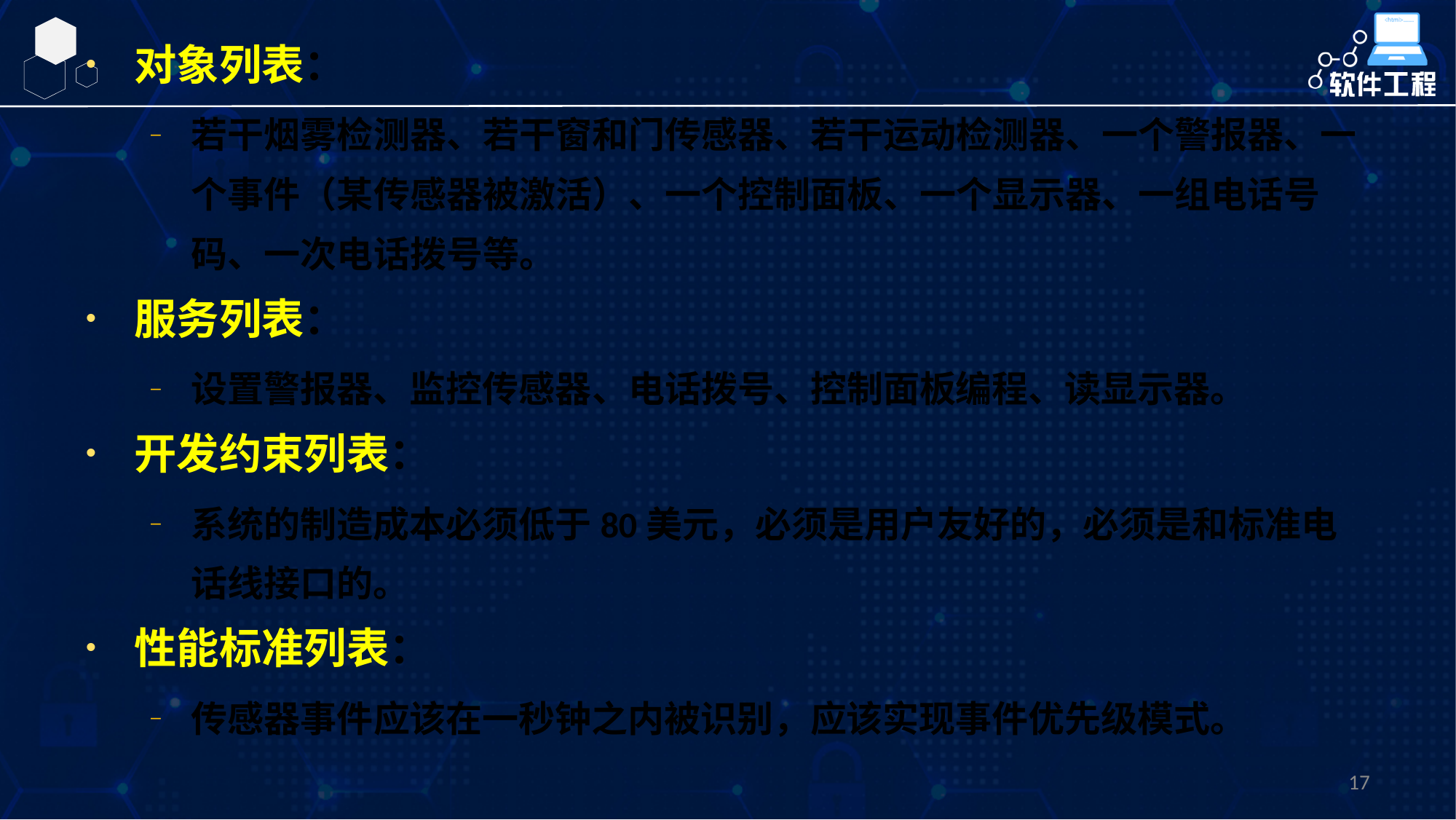

对象列表：
若干烟雾检测器、若干窗和门传感器、若干运动检测器、一个警报器、一个事件（某传感器被激活）、一个控制面板、一个显示器、一组电话号码、一次电话拨号等。
服务列表：
设置警报器、监控传感器、电话拨号、控制面板编程、读显示器。
开发约束列表：
系统的制造成本必须低于80美元，必须是用户友好的，必须是和标准电话线接口的。
性能标准列表：
传感器事件应该在一秒钟之内被识别，应该实现事件优先级模式。
17